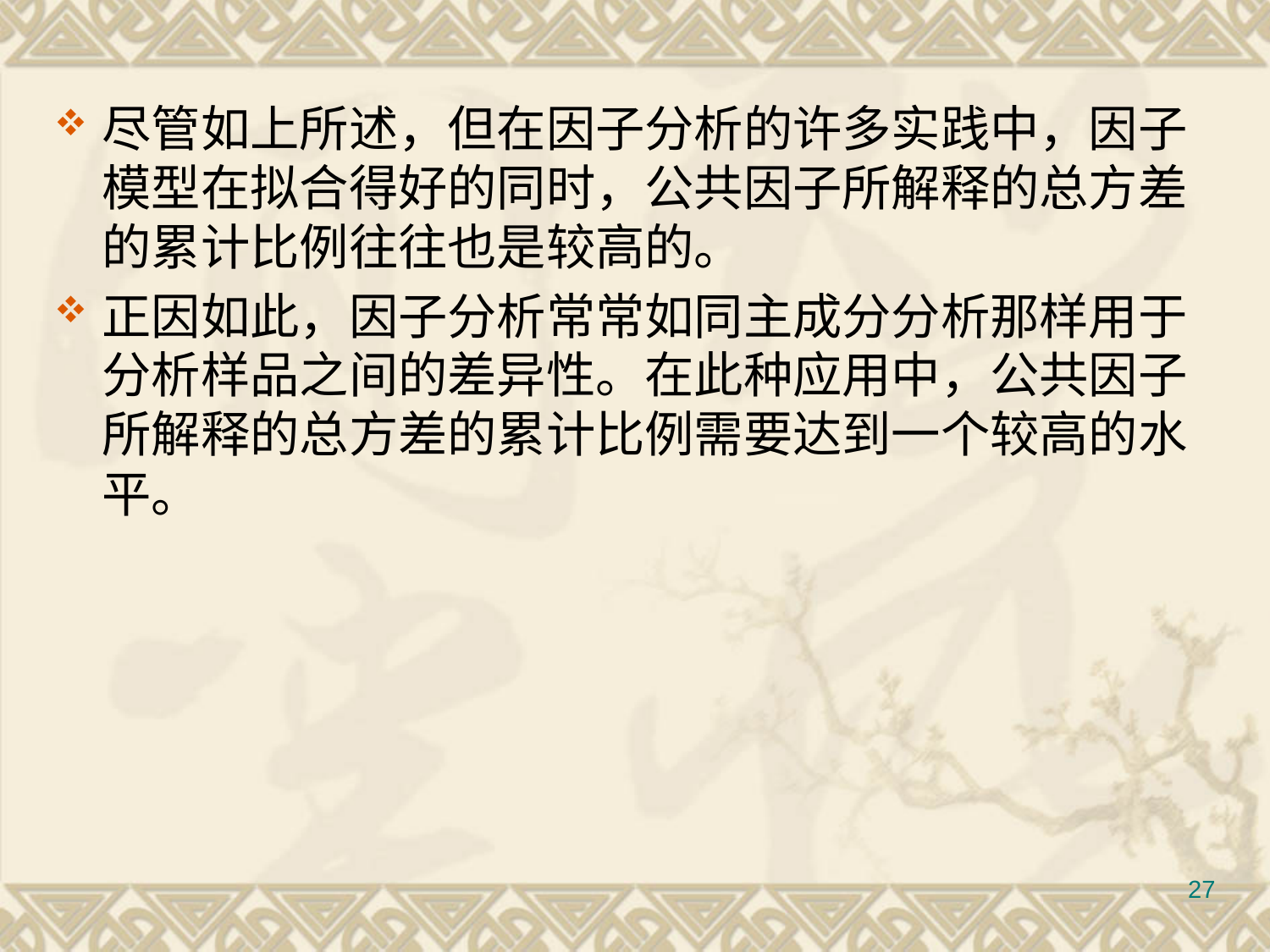

#
尽管如上所述，但在因子分析的许多实践中，因子模型在拟合得好的同时，公共因子所解释的总方差的累计比例往往也是较高的。
正因如此，因子分析常常如同主成分分析那样用于分析样品之间的差异性。在此种应用中，公共因子所解释的总方差的累计比例需要达到一个较高的水平。
27